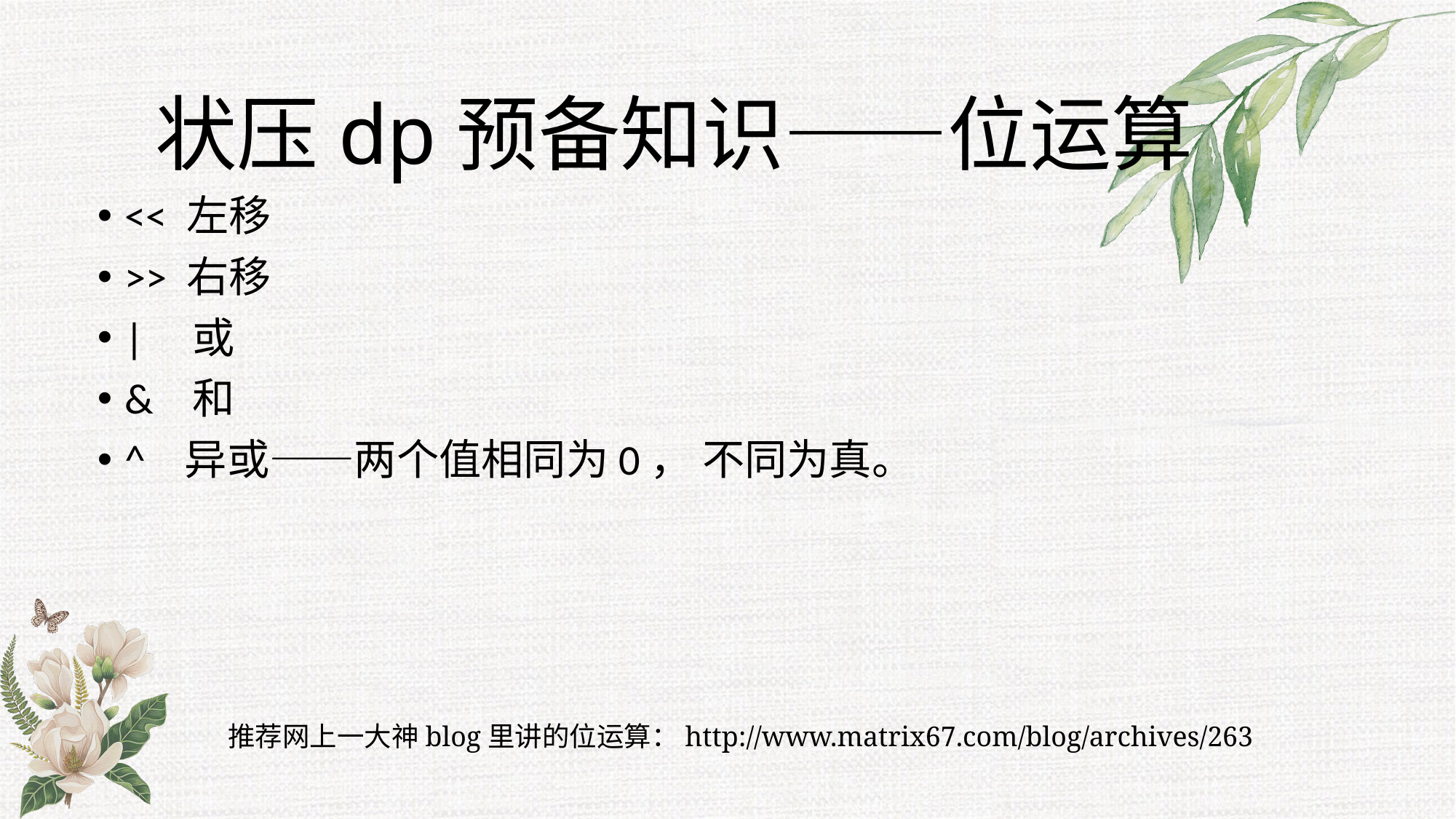

# 状压dp预备知识——位运算
<< 左移
>> 右移
|    或
&   和
^   异或——两个值相同为0， 不同为真。
推荐网上一大神blog里讲的位运算：http://www.matrix67.com/blog/archives/263